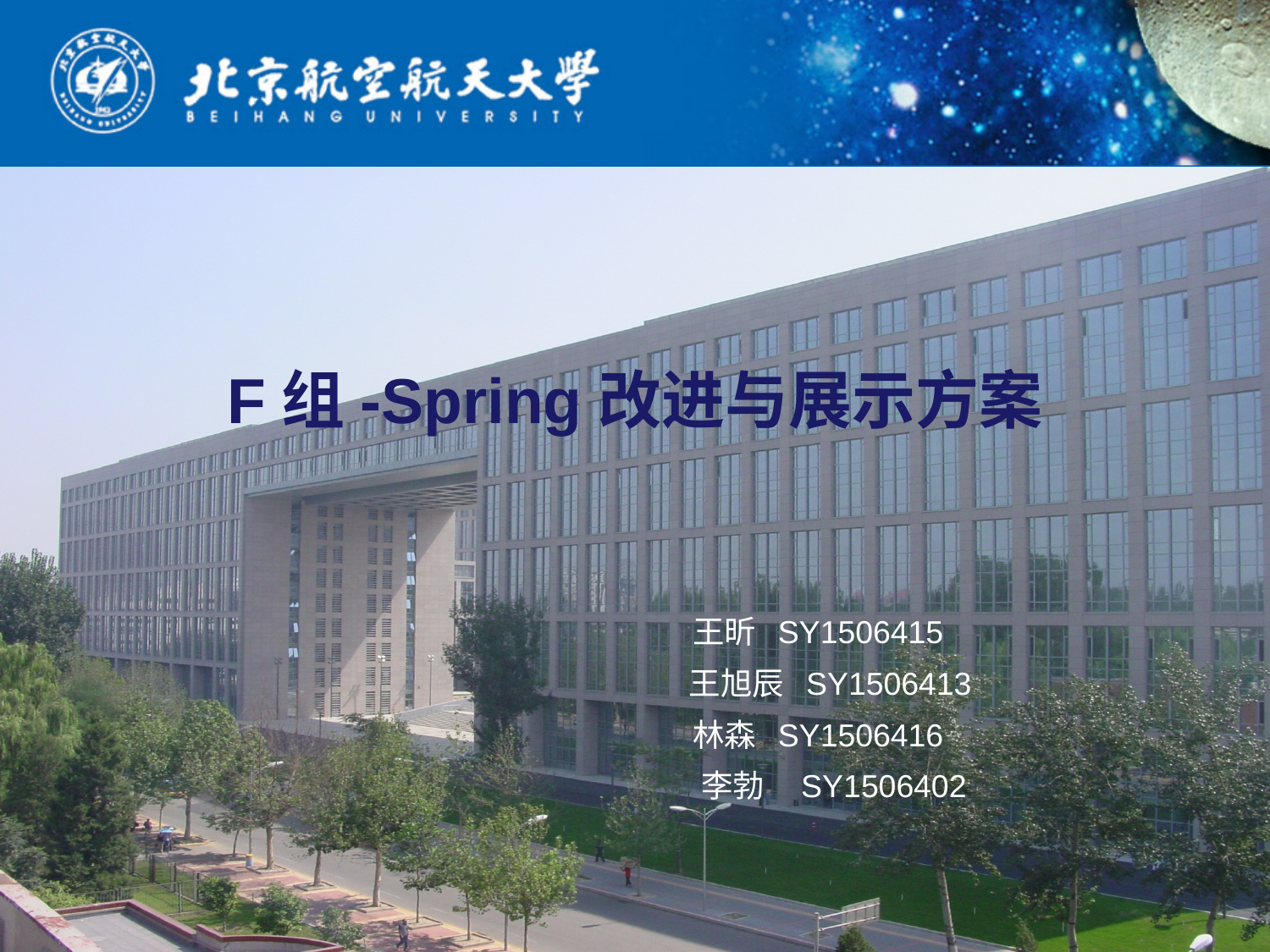

# F组-Spring改进与展示方案
王昕  SY1506415
王旭辰  SY1506413
林森  SY1506416
李勃    SY1506402